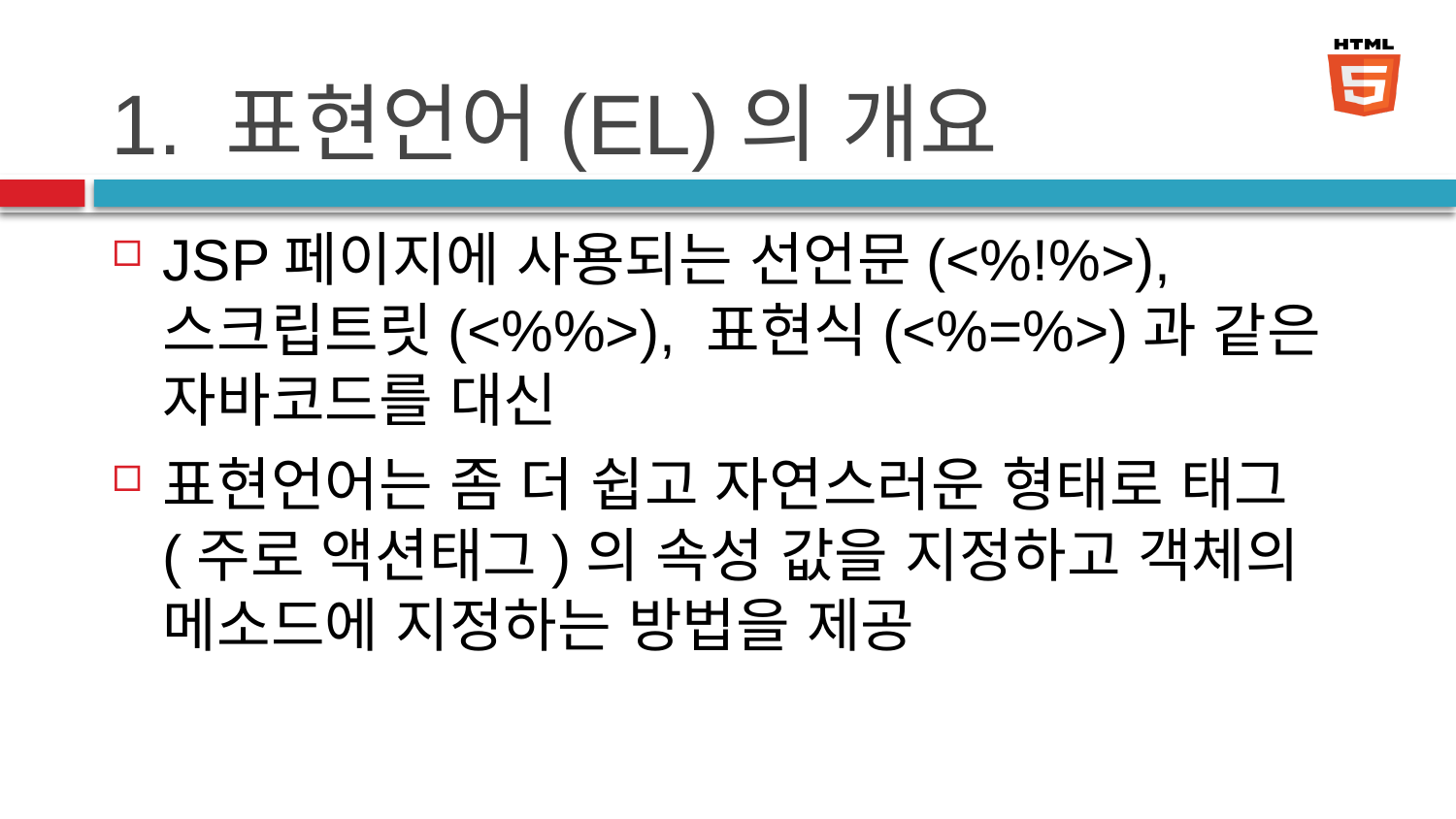

# 1. 표현언어(EL)의 개요
JSP페이지에 사용되는 선언문(<%!%>), 스크립트릿(<%%>), 표현식(<%=%>)과 같은 자바코드를 대신
표현언어는 좀 더 쉽고 자연스러운 형태로 태그(주로 액션태그)의 속성 값을 지정하고 객체의 메소드에 지정하는 방법을 제공